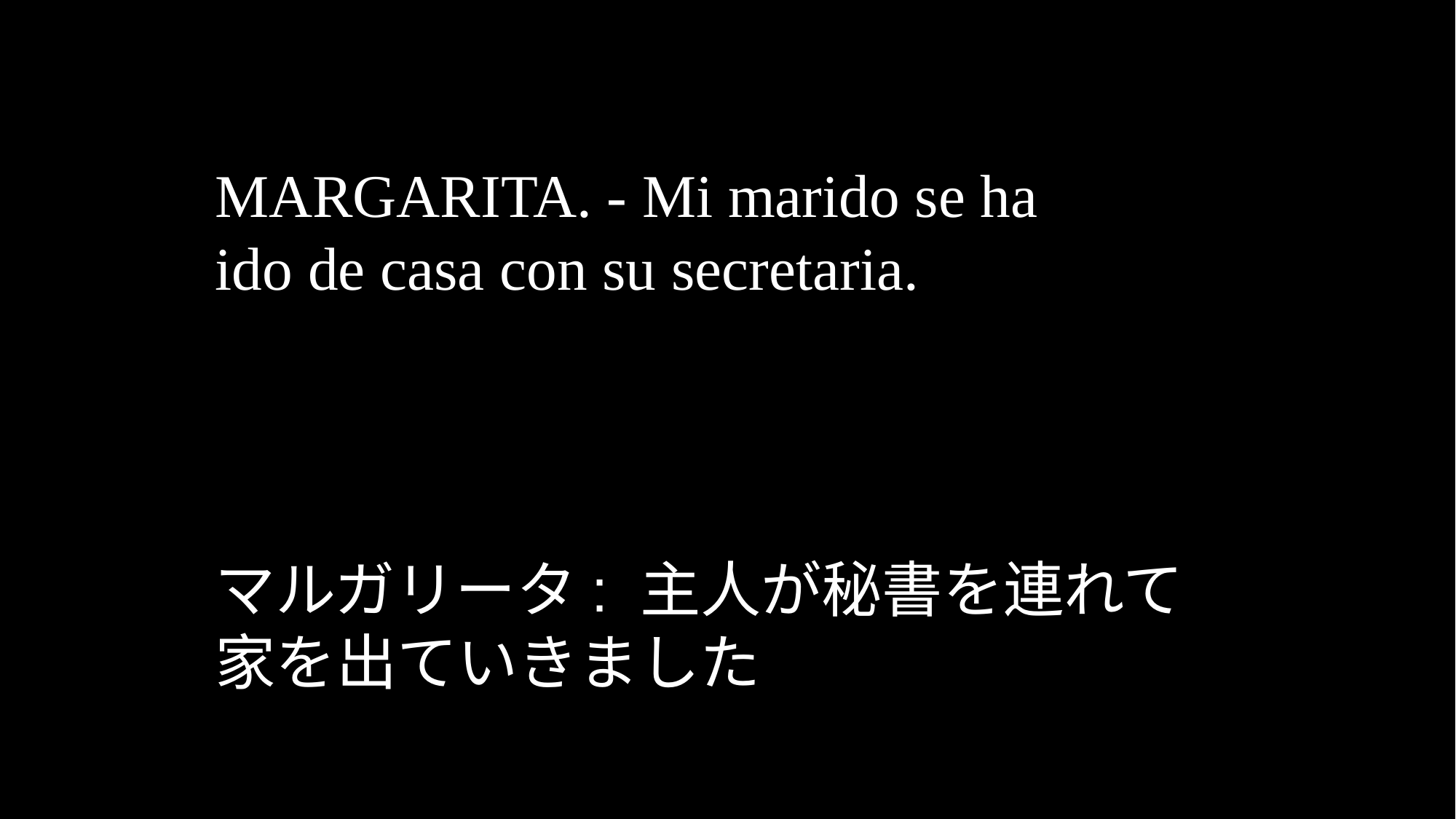

MARGARITA. - Mi marido se ha ido de casa con su secretaria.

マルガリータ: 主人が秘書を連れて家を出ていきました